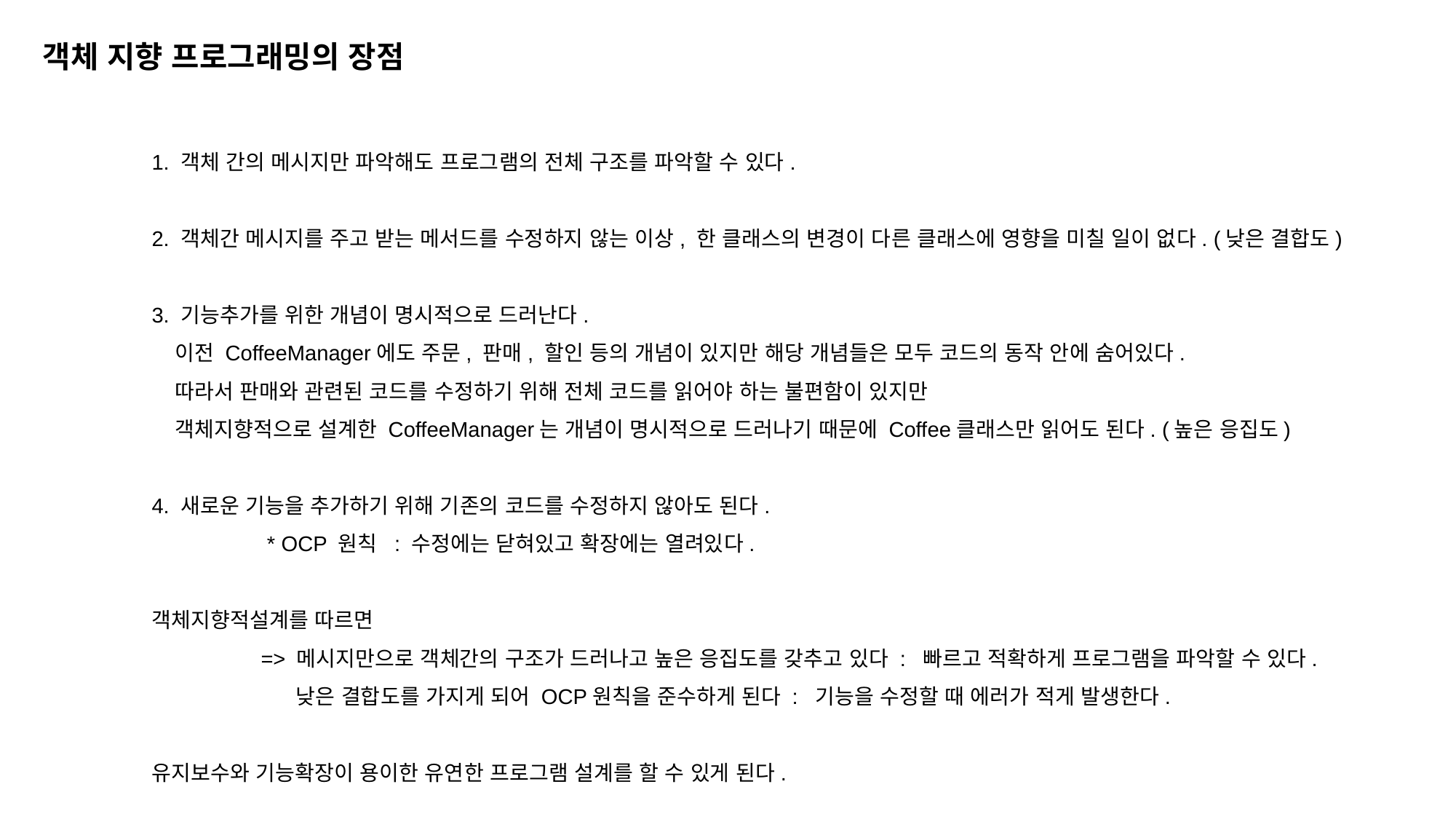

객체 지향 프로그래밍의 장점

	1. 객체 간의 메시지만 파악해도 프로그램의 전체 구조를 파악할 수 있다.

	2. 객체간 메시지를 주고 받는 메서드를 수정하지 않는 이상, 한 클래스의 변경이 다른 클래스에 영향을 미칠 일이 없다. (낮은 결합도)

	3. 기능추가를 위한 개념이 명시적으로 드러난다.
	   이전 CoffeeManager에도 주문, 판매, 할인 등의 개념이 있지만 해당 개념들은 모두 코드의 동작 안에 숨어있다.
	   따라서 판매와 관련된 코드를 수정하기 위해 전체 코드를 읽어야 하는 불편함이 있지만
	   객체지향적으로 설계한 CoffeeManager는 개념이 명시적으로 드러나기 때문에 Coffee클래스만 읽어도 된다. (높은 응집도)

	4. 새로운 기능을 추가하기 위해 기존의 코드를 수정하지 않아도 된다.
		 * OCP 원칙  : 수정에는 닫혀있고 확장에는 열려있다.

	객체지향적설계를 따르면
		=> 메시지만으로 객체간의 구조가 드러나고 높은 응집도를 갖추고 있다 :  빠르고 적확하게 프로그램을 파악할 수 있다.
		     낮은 결합도를 가지게 되어 OCP원칙을 준수하게 된다 :  기능을 수정할 때 에러가 적게 발생한다.

	유지보수와 기능확장이 용이한 유연한 프로그램 설계를 할 수 있게 된다.